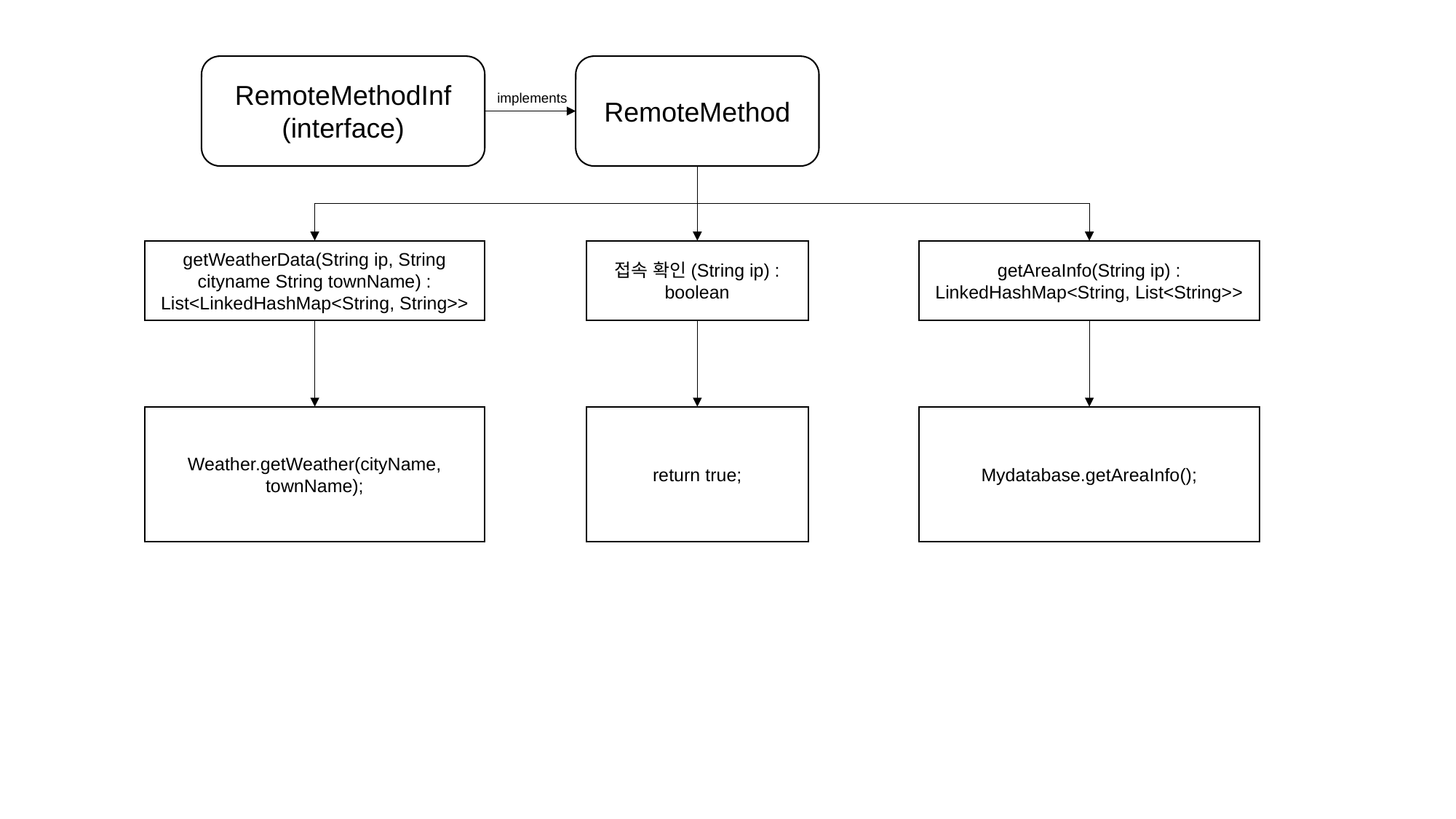

RemoteMethodInf
(interface)
RemoteMethod
implements
getWeatherData(String ip, String cityname String townName) : List<LinkedHashMap<String, String>>
접속 확인(String ip) : boolean
getAreaInfo(String ip) : LinkedHashMap<String, List<String>>
Weather.getWeather(cityName, townName);
return true;
Mydatabase.getAreaInfo();